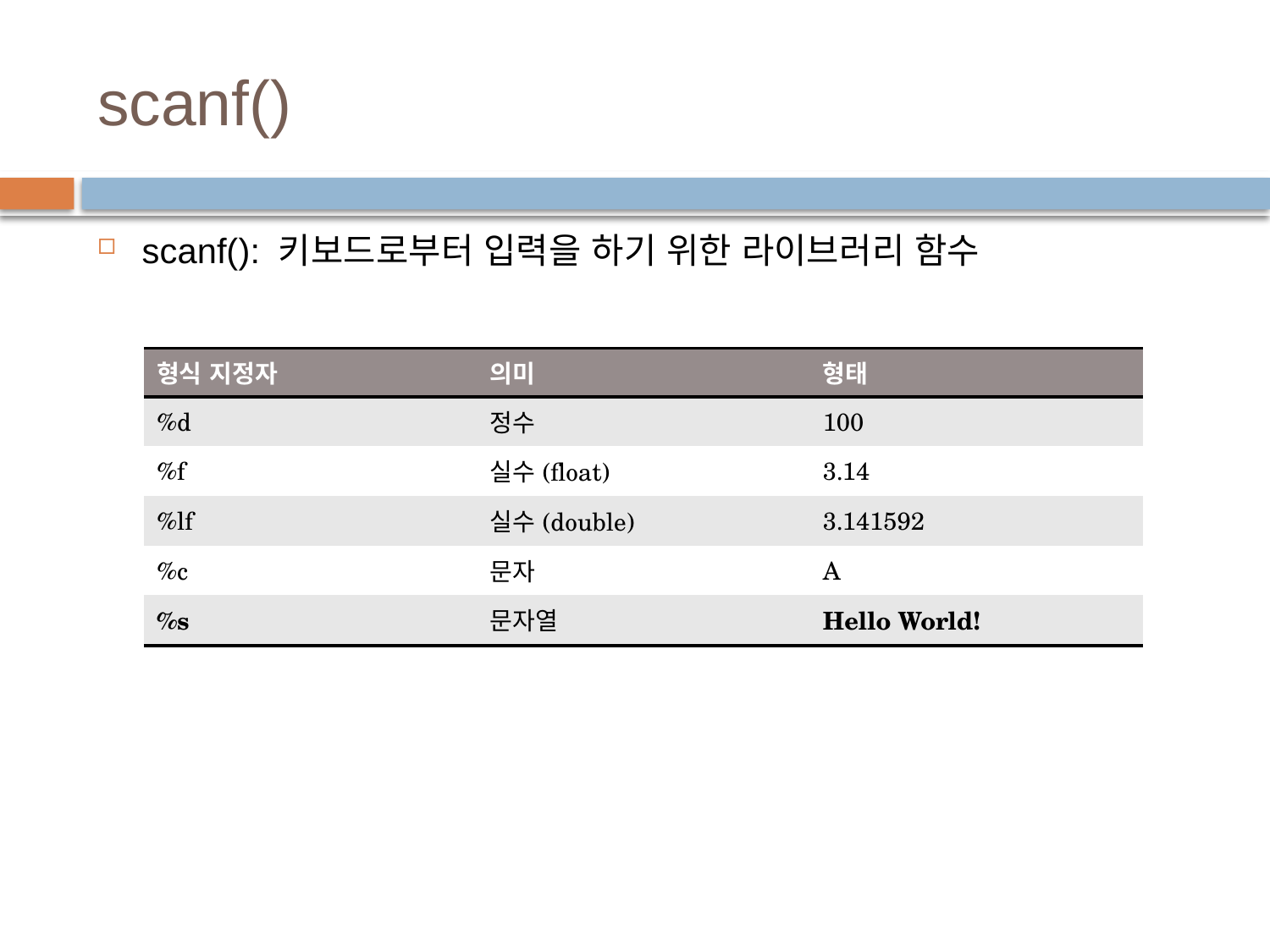

# scanf()
scanf(): 키보드로부터 입력을 하기 위한 라이브러리 함수
| 형식 지정자 | 의미 | 형태 |
| --- | --- | --- |
| %d | 정수 | 100 |
| %f | 실수(float) | 3.14 |
| %lf | 실수(double) | 3.141592 |
| %c | 문자 | A |
| %s | 문자열 | Hello World! |